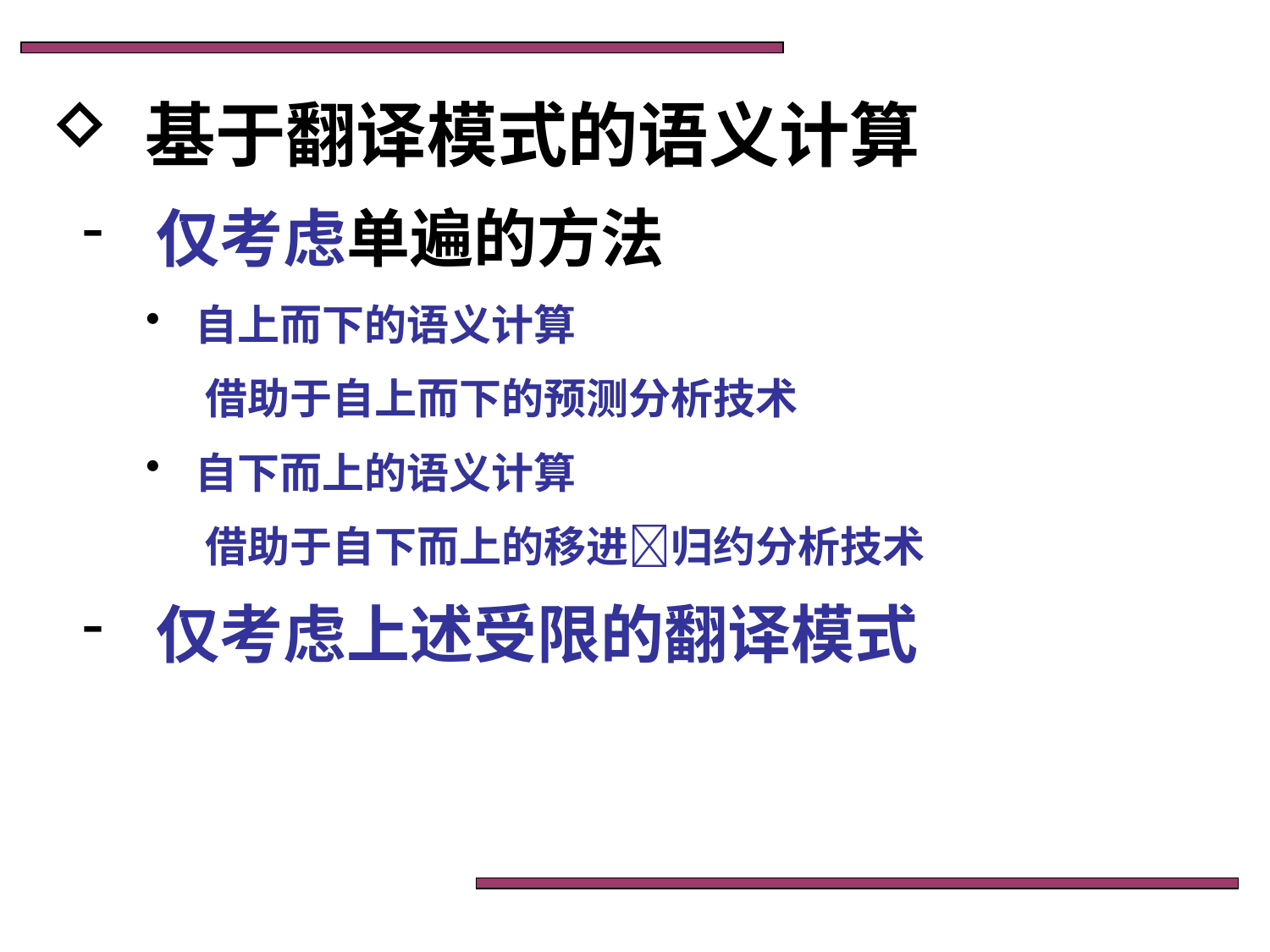

基于翻译模式的语义计算

  仅考虑单遍的方法

 自上而下的语义计算

  借助于自上而下的预测分析技术

 自下而上的语义计算

  借助于自下而上的移进−归约分析技术

  仅考虑上述受限的翻译模式